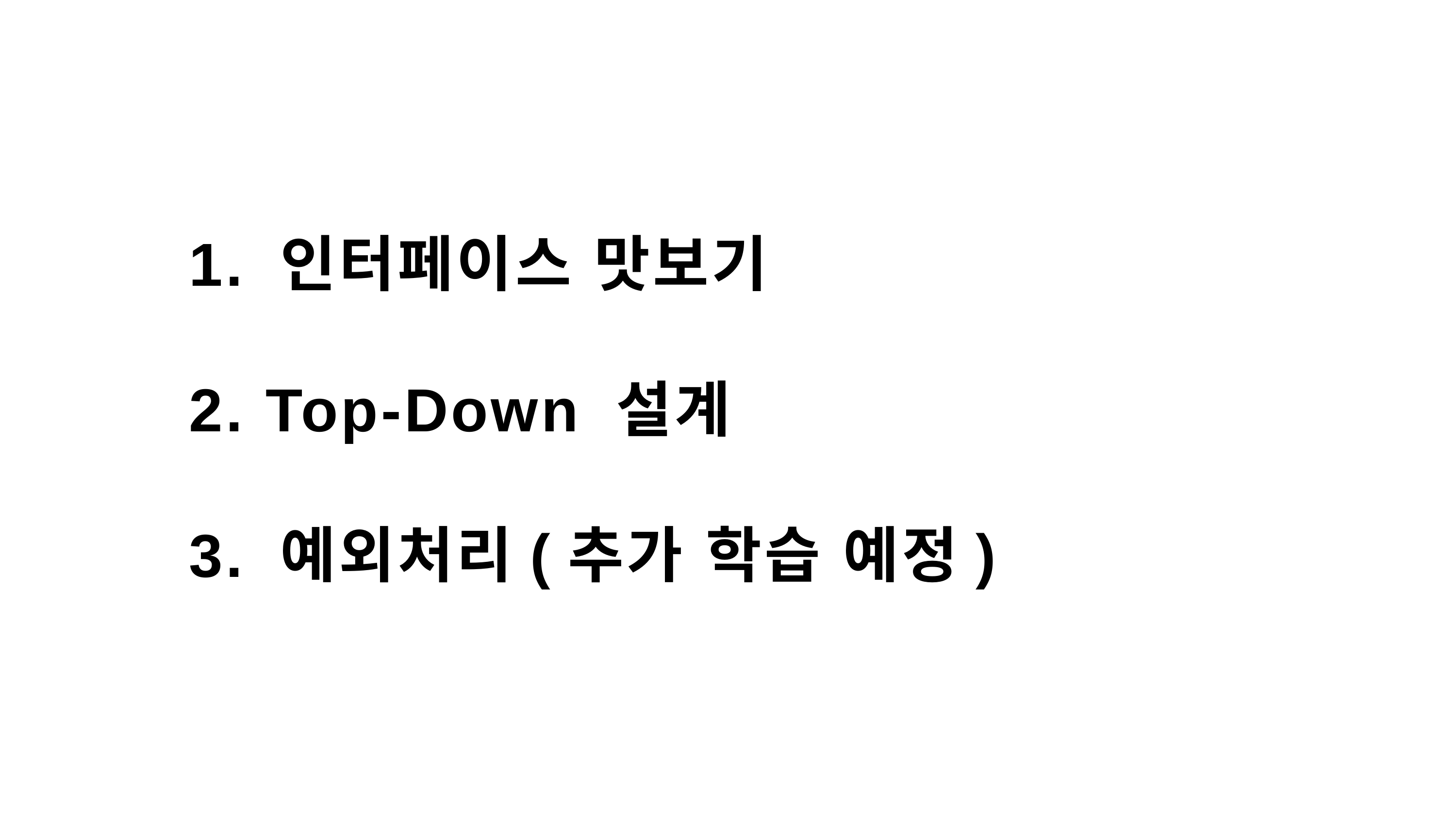

1. 인터페이스 맛보기

2. Top-Down 설계

3. 예외처리(추가 학습 예정)